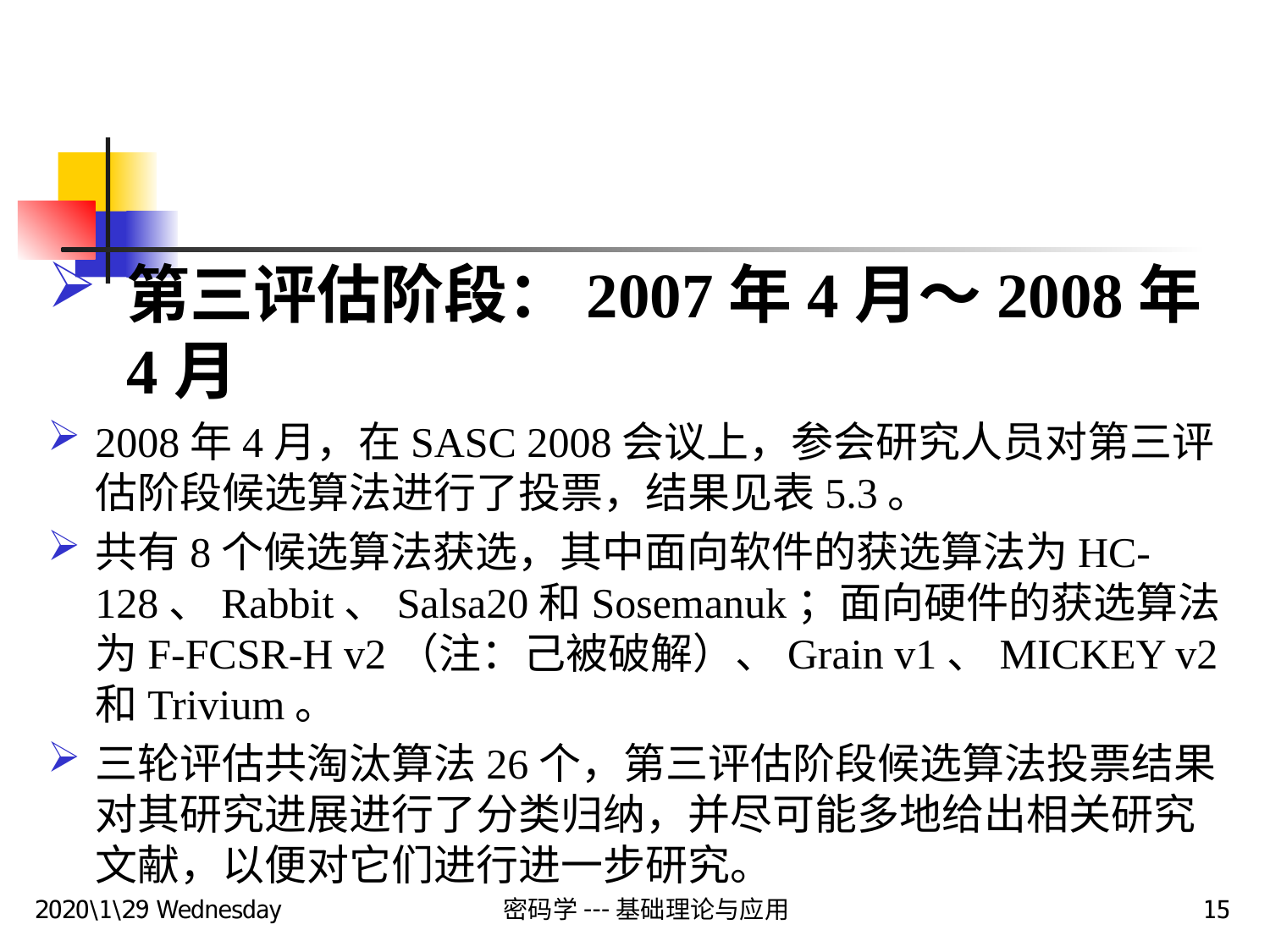

第三评估阶段：2007年4月～2008年4月
2008年4月，在SASC 2008会议上，参会研究人员对第三评估阶段候选算法进行了投票，结果见表5.3。
共有8个候选算法获选，其中面向软件的获选算法为HC-128、Rabbit、Salsa20和Sosemanuk；面向硬件的获选算法为F-FCSR-H v2（注：己被破解）、Grain v1、MICKEY v2和Trivium。
三轮评估共淘汰算法26个，第三评估阶段候选算法投票结果对其研究进展进行了分类归纳，并尽可能多地给出相关研究文献，以便对它们进行进一步研究。
2020\1\29 Wednesday
密码学---基础理论与应用
15